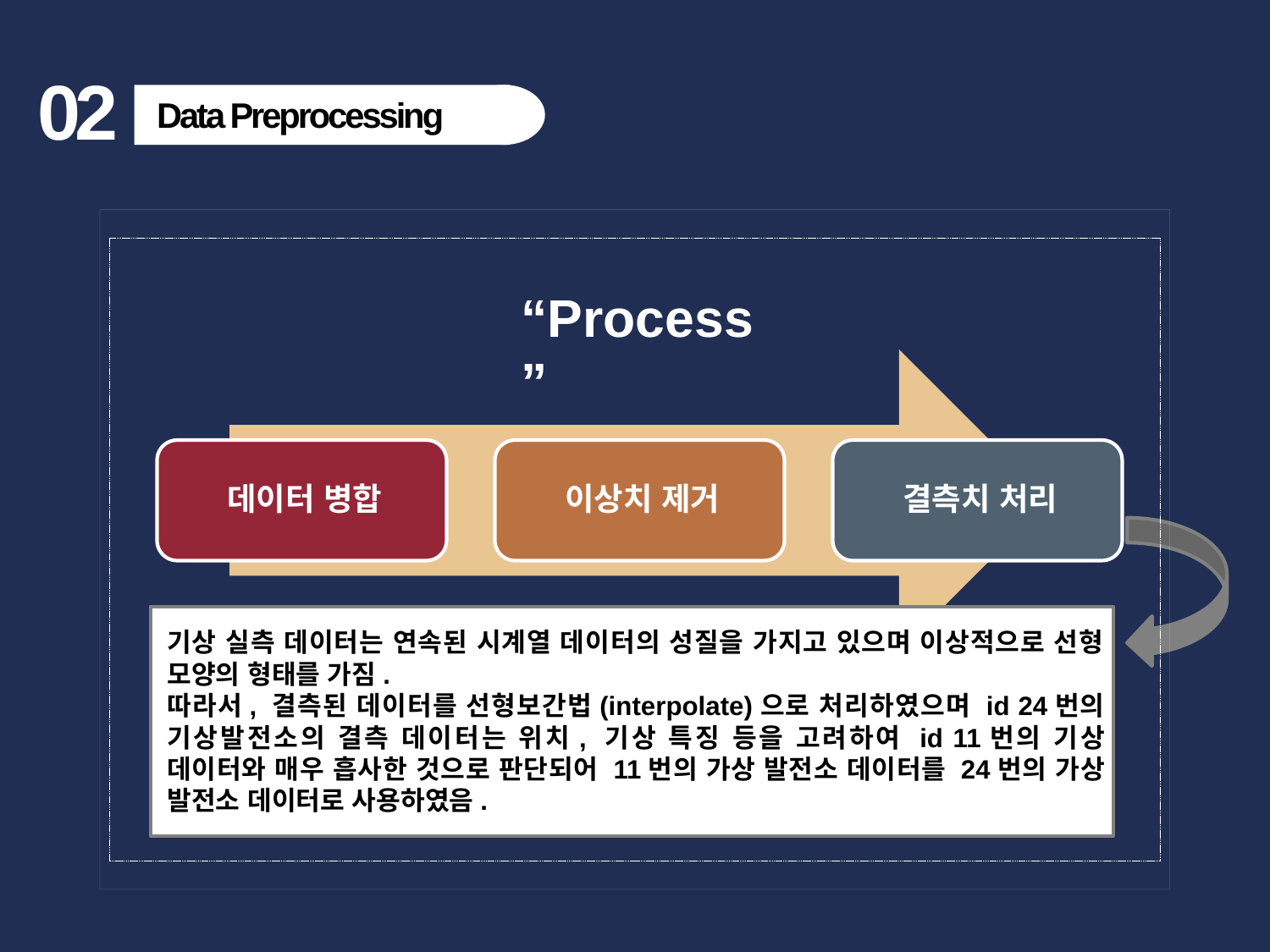

02

Data Preprocessing

“Process”
데이터 병합
이상치 제거
결측치 처리

기상 실측 데이터는 연속된 시계열 데이터의 성질을 가지고 있으며 이상적으로 선형 모양의 형태를 가짐.
따라서, 결측된 데이터를 선형보간법(interpolate)으로 처리하였으며 id 24번의 기상발전소의 결측 데이터는 위치, 기상 특징 등을 고려하여 id 11번의 기상 데이터와 매우 흡사한 것으로 판단되어 11번의 가상 발전소 데이터를 24번의 가상 발전소 데이터로 사용하였음.